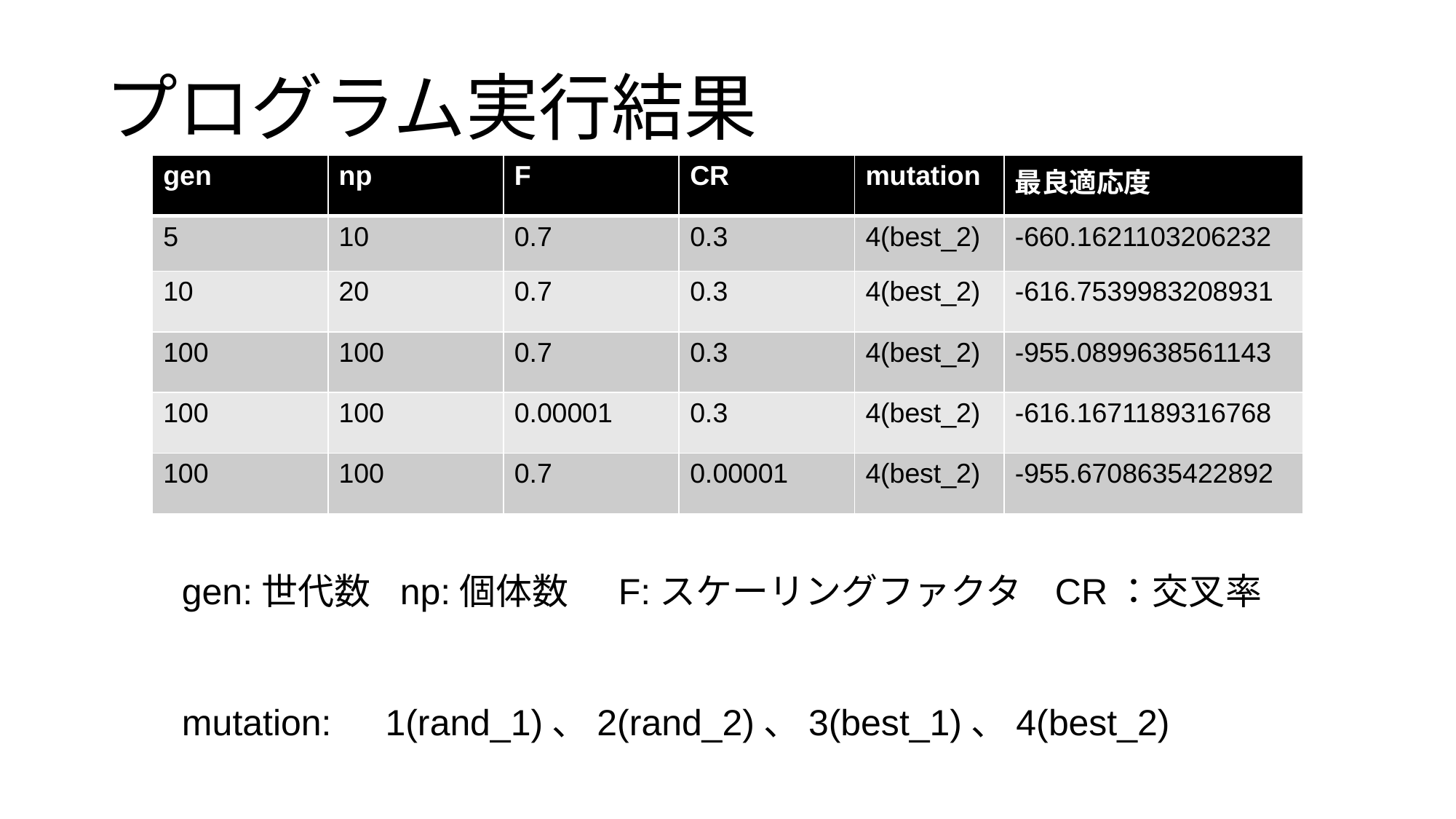

# プログラム実行結果
| gen | np | F | CR | mutation | 最良適応度 |
| --- | --- | --- | --- | --- | --- |
| 5 | 10 | 0.7 | 0.3 | 4(best\_2) | -660.1621103206232 |
| 10 | 20 | 0.7 | 0.3 | 4(best\_2) | -616.7539983208931 |
| 100 | 100 | 0.7 | 0.3 | 4(best\_2) | -955.0899638561143 |
| 100 | 100 | 0.00001 | 0.3 | 4(best\_2) | -616.1671189316768 |
| 100 | 100 | 0.7 | 0.00001 | 4(best\_2) | -955.6708635422892 |
gen:世代数	np:個体数	F:スケーリングファクタ	CR：交叉率

mutation:　1(rand_1)、2(rand_2)、3(best_1)、4(best_2)